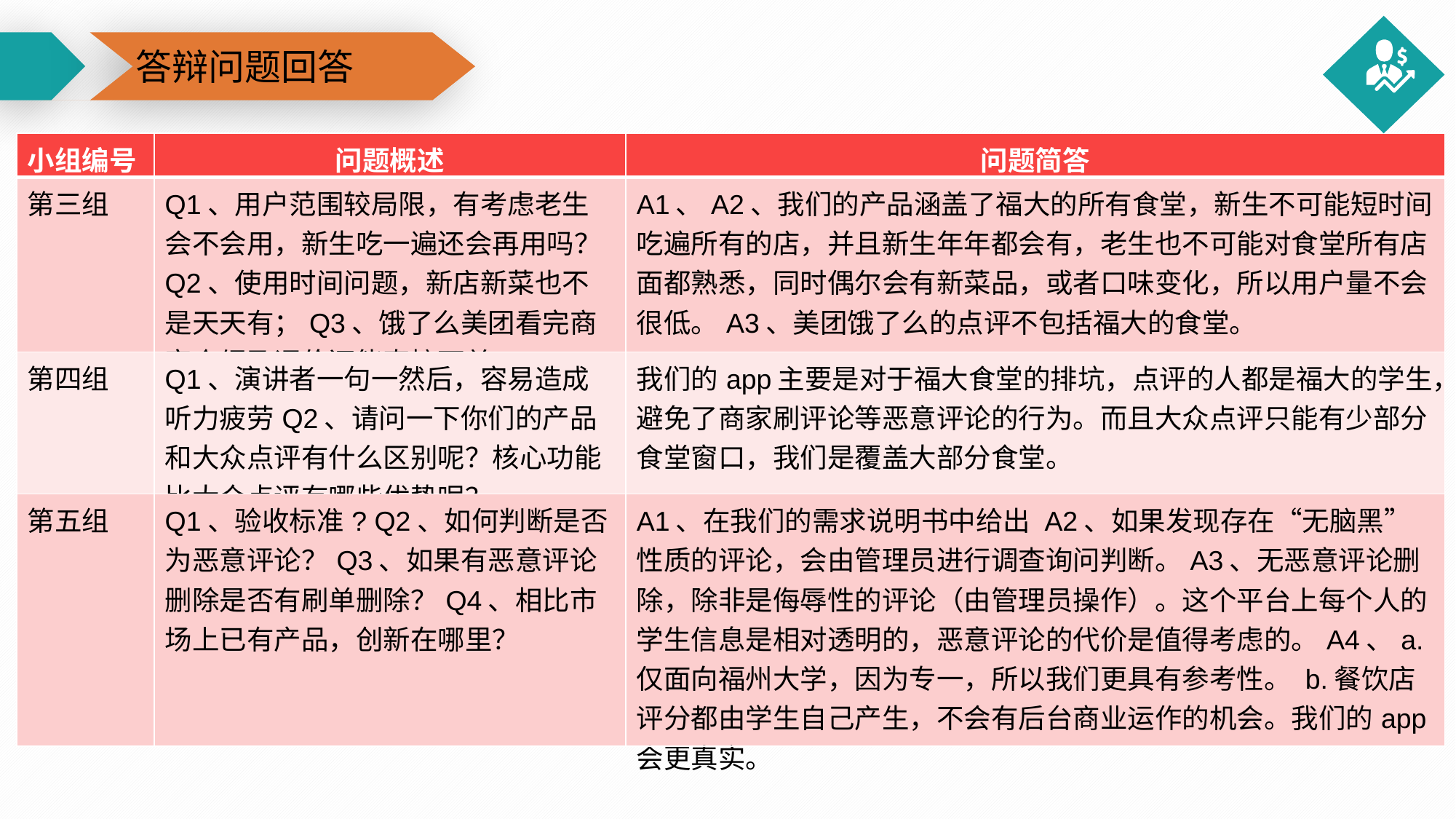

答辩问题回答

工作流程
| 小组编号 | 问题概述 | 问题简答 |
| --- | --- | --- |
| 第三组 | Q1、用户范围较局限，有考虑老生会不会用，新生吃一遍还会再用吗？Q2、使用时间问题，新店新菜也不是天天有；Q3、饿了么美团看完商家介绍及评价还能直接下单。 | A1、A2、我们的产品涵盖了福大的所有食堂，新生不可能短时间吃遍所有的店，并且新生年年都会有，老生也不可能对食堂所有店面都熟悉，同时偶尔会有新菜品，或者口味变化，所以用户量不会很低。A3、美团饿了么的点评不包括福大的食堂。 |
| 第四组 | Q1、演讲者一句一然后，容易造成听力疲劳Q2、请问一下你们的产品和大众点评有什么区别呢？核心功能比大众点评有哪些优势呢？ | 我们的app主要是对于福大食堂的排坑，点评的人都是福大的学生，避免了商家刷评论等恶意评论的行为。而且大众点评只能有少部分食堂窗口，我们是覆盖大部分食堂。 |
| 第五组 | Q1、验收标准? Q2、如何判断是否为恶意评论？Q3、如果有恶意评论删除是否有刷单删除？Q4、相比市场上已有产品，创新在哪里？ | A1、在我们的需求说明书中给出 A2、如果发现存在“无脑黑”性质的评论，会由管理员进行调查询问判断。A3、无恶意评论删除，除非是侮辱性的评论（由管理员操作）。这个平台上每个人的学生信息是相对透明的，恶意评论的代价是值得考虑的。A4、a.仅面向福州大学，因为专一，所以我们更具有参考性。 b.餐饮店评分都由学生自己产生，不会有后台商业运作的机会。我们的app会更真实。 |